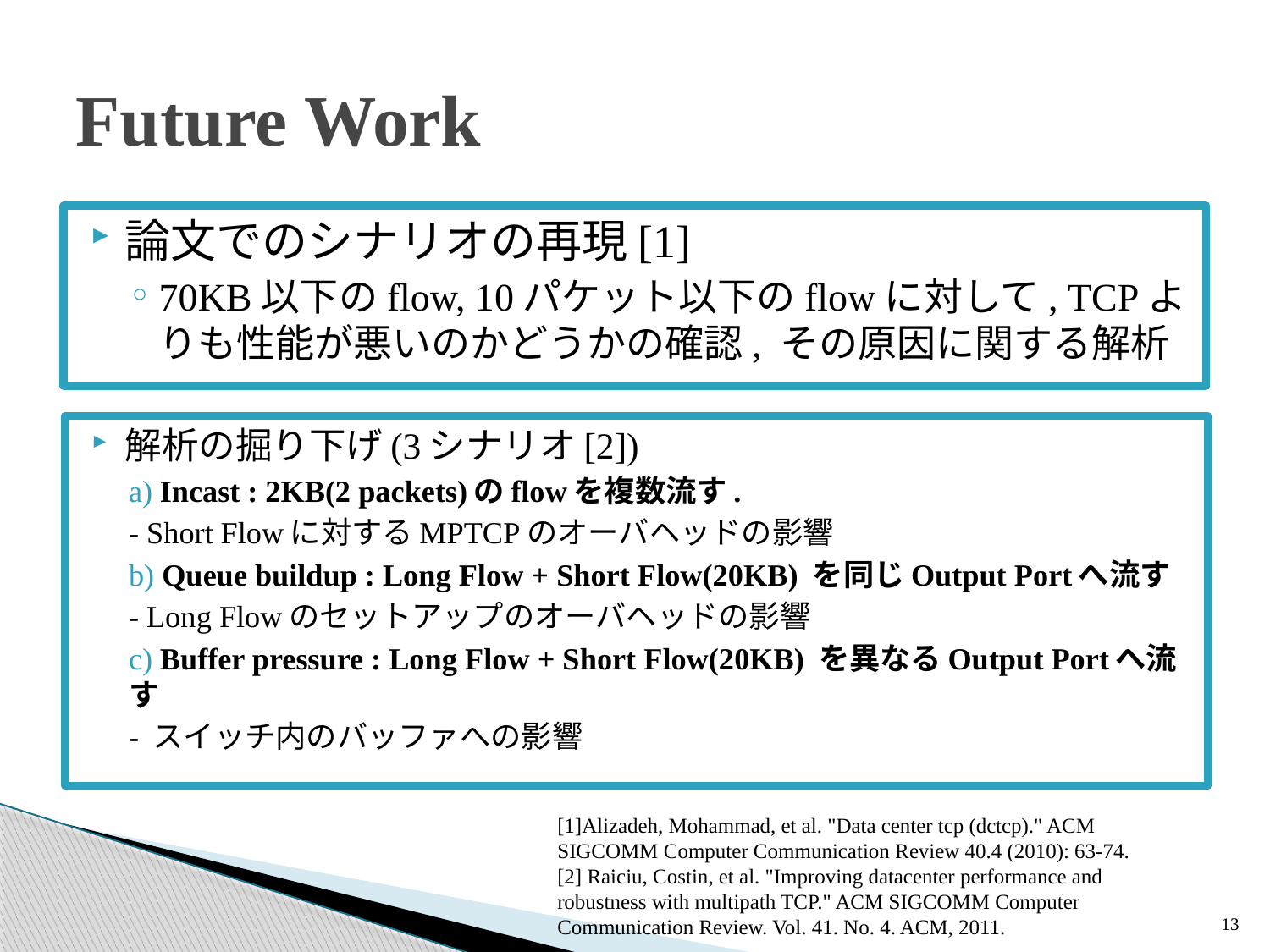

# Future Work
論文でのシナリオの再現[1]
70KB以下のflow, 10パケット以下のflowに対して, TCPよりも性能が悪いのかどうかの確認, その原因に関する解析
解析の掘り下げ(3シナリオ[2])
a) Incast : 2KB(2 packets)のflowを複数流す.
	- Short Flowに対するMPTCPのオーバヘッドの影響
b) Queue buildup : Long Flow + Short Flow(20KB) を同じOutput Portへ流す
	- Long Flowのセットアップのオーバヘッドの影響
c) Buffer pressure : Long Flow + Short Flow(20KB) を異なるOutput Portへ流す
	- スイッチ内のバッファへの影響
[1]Alizadeh, Mohammad, et al. "Data center tcp (dctcp)." ACM SIGCOMM Computer Communication Review 40.4 (2010): 63-74.
[2] Raiciu, Costin, et al. "Improving datacenter performance and robustness with multipath TCP." ACM SIGCOMM Computer Communication Review. Vol. 41. No. 4. ACM, 2011.
13